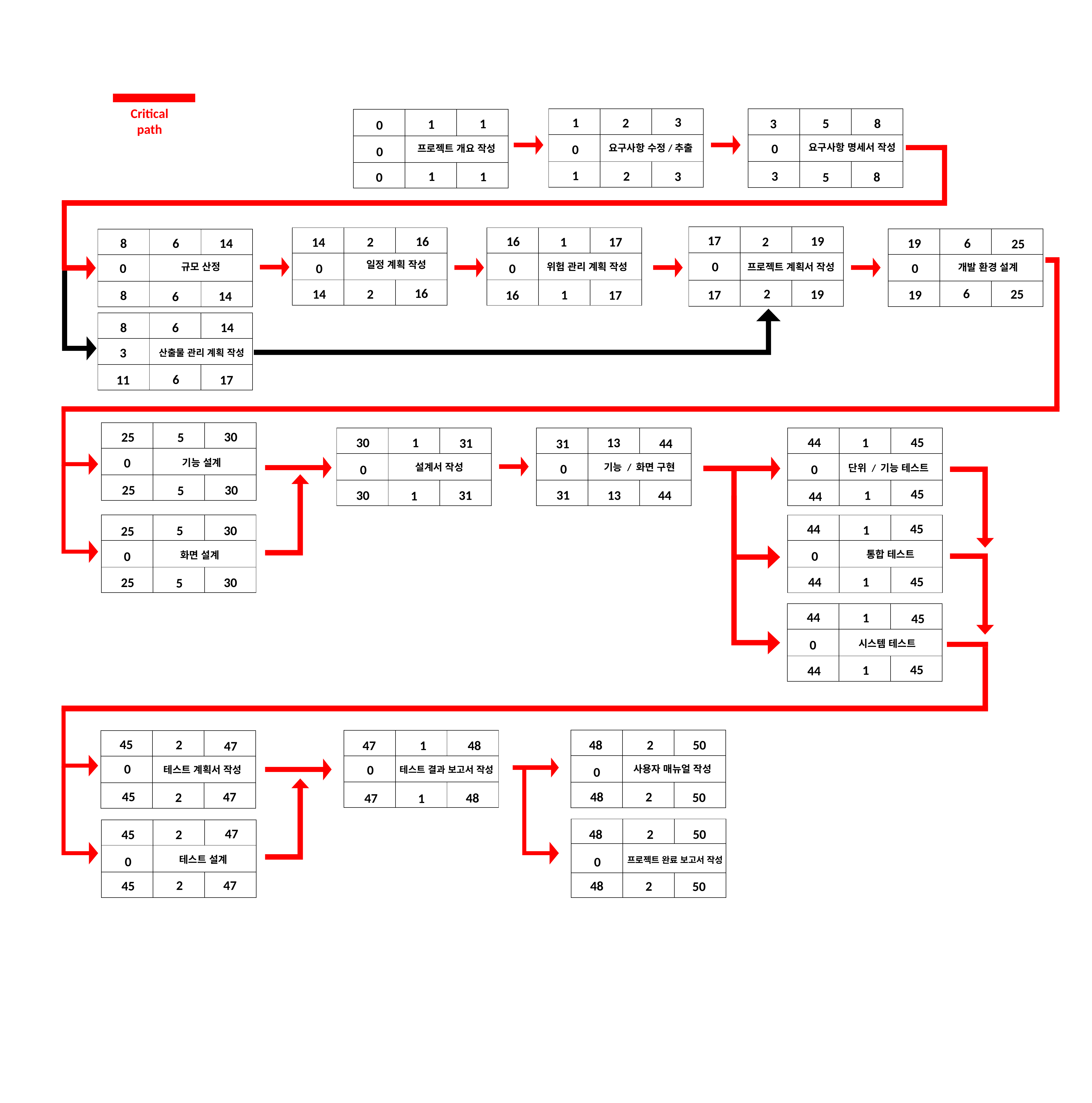

Critical path
|  |  |  |
| --- | --- | --- |
|  |  |  |
|  |  |  |
|  |  |  |
| --- | --- | --- |
|  |  |  |
|  |  |  |
|  |  |  |
| --- | --- | --- |
|  |  |  |
|  |  |  |
3
1
2
8
5
3
1
1
0

0
0
요구사항 명세서 작성
요구사항 수정/추출
프로젝트 개요 작성
0

1
3
2
3
1
1
8
0
5

| 0 |  |  |
| --- | --- | --- |
|  |  |  |
|  |  |  |
|  |  |  |
| --- | --- | --- |
|  |  |  |
|  |  |  |
|  |  |  |
| --- | --- | --- |
|  |  |  |
|  |  |  |
|  |  |  |
| --- | --- | --- |
|  |  |  |
|  |  |  |
|  |  |  |
| --- | --- | --- |
|  |  |  |
|  |  |  |
17
19
16
16
2
17
2
1
14
19
14
6
8
6
25

0
일정 계획 작성

0
0
0
0
위험 관리 계획 작성
규모 산정
프로젝트 계획서 작성
개발 환경 설계

16
6
2
25
14
2
19
1
17
19
17
16
8
14
6

|  |  |  |
| --- | --- | --- |
|  |  |  |
|  |  |  |
14
6
8
3
산출물 관리 계획 작성
6
17
11

|  |  |  |
| --- | --- | --- |
|  |  |  |
|  |  |  |
30
25
5
|  |  |  |
| --- | --- | --- |
|  |  |  |
|  |  |  |
|  |  |  |
| --- | --- | --- |
|  |  |  |
|  |  |  |
|  | 2 |  |
| --- | --- | --- |
|  |  |  |
|  |  |  |
45
44
1
13
30
1
31
44
31
0
기능 설계

0
설계서 작성
0
기능 / 화면 구현
0
단위 / 기능 테스트

25
30
5
45
31
30
31
13
1
44
1
44

|  |  |  |
| --- | --- | --- |
|  |  |  |
|  |  |  |
|  |  |  |
| --- | --- | --- |
|  |  |  |
|  |  |  |
45
44
1
30
5
25

0
0
통합 테스트
화면 설계

45
44
1
25
30
5
|  |  |  |
| --- | --- | --- |
|  |  |  |
|  |  |  |
44
1
45
0
시스템 테스트

45
1
44

|  |  |  |
| --- | --- | --- |
|  |  |  |
|  |  |  |
|  |  |  |
| --- | --- | --- |
|  |  |  |
|  |  |  |
|  |  |  |
| --- | --- | --- |
|  |  |  |
|  |  |  |
45
2
48
2
50
48
47
1
47

0

0
사용자 매뉴얼 작성
테스트 계획서 작성
테스트 결과 보고서 작성
0

45
48
2
47
50
2
48
47
1

|  |  |  |
| --- | --- | --- |
|  |  |  |
|  |  |  |
|  |  |  |
| --- | --- | --- |
|  |  |  |
|  |  |  |
47
48
2
50
45
2
0
테스트 설계
0
프로젝트 완료 보고서 작성
47
2
45
48
2
50